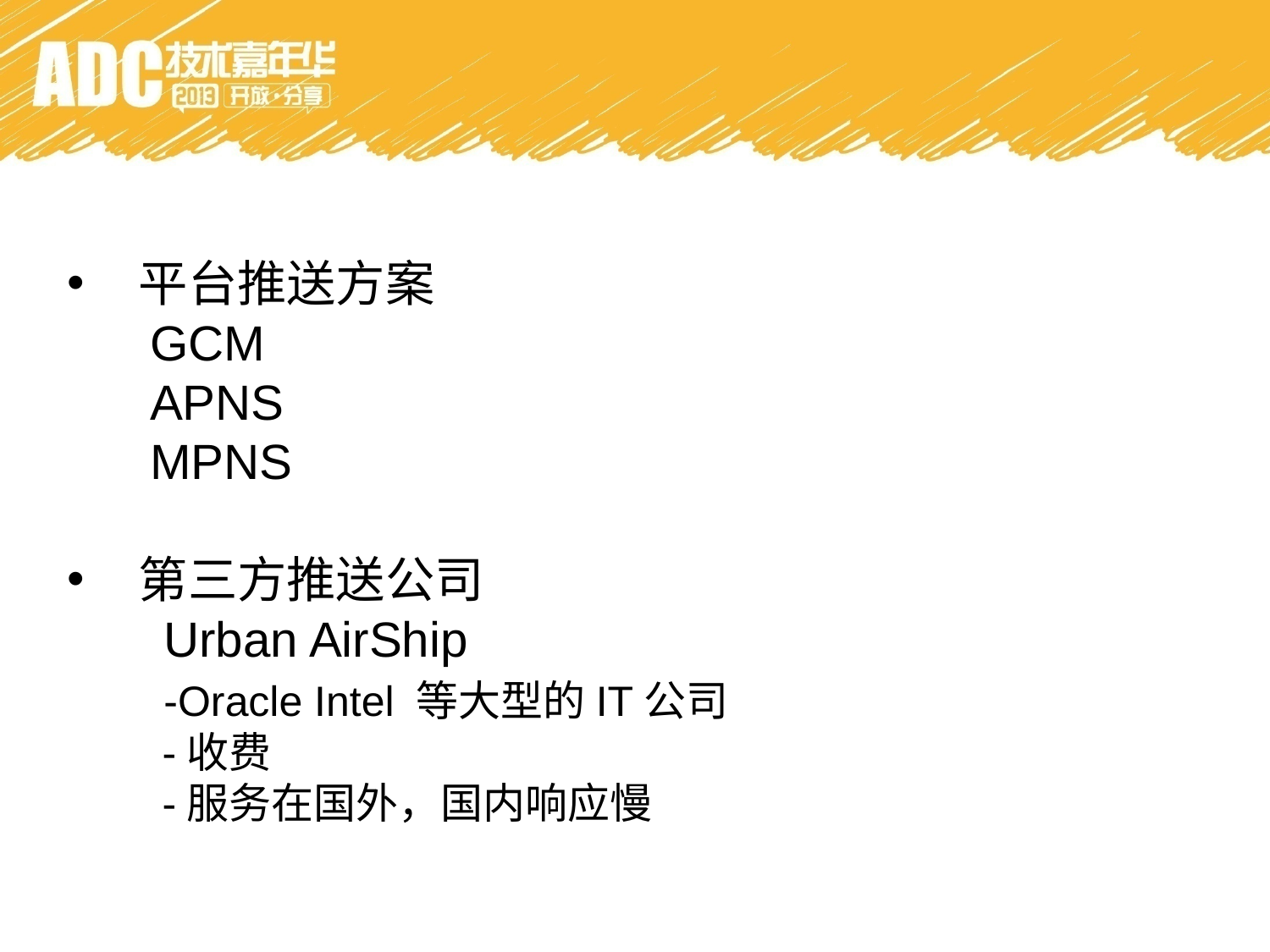

平台推送方案
      GCM
      APNS
      MPNS

第三方推送公司
       Urban AirShip
       -Oracle Intel 等大型的IT公司
        -收费
        -服务在国外，国内响应慢